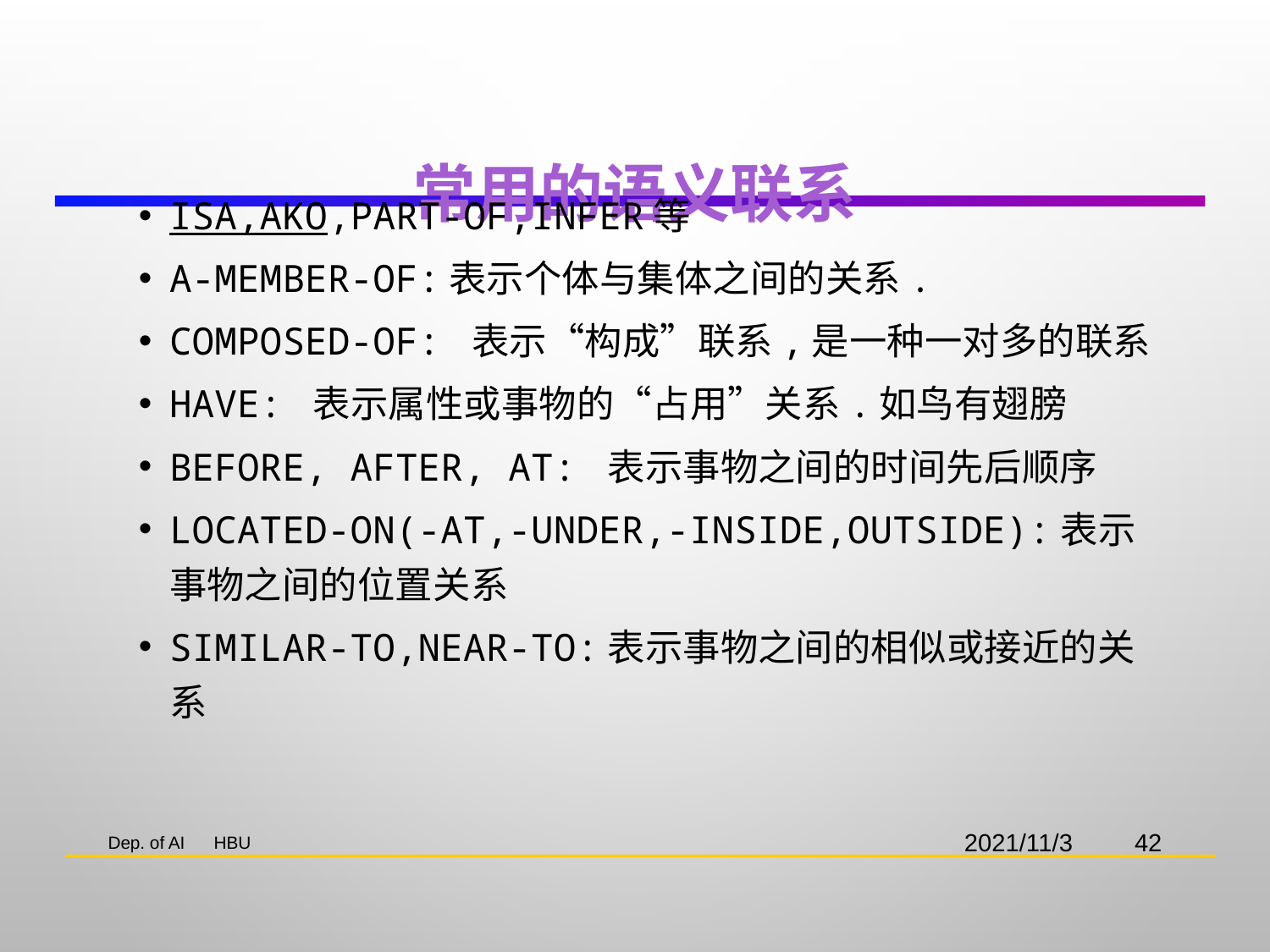

# 常用的语义联系
ISA,AKO,Part-of,Infer等
A-Member-of:表示个体与集体之间的关系.
Composed-of: 表示“构成”联系,是一种一对多的联系
Have: 表示属性或事物的“占用”关系.如鸟有翅膀
Before, After, At: 表示事物之间的时间先后顺序
Located-on(-at,-under,-inside,outside):表示事物之间的位置关系
Similar-to,Near-to:表示事物之间的相似或接近的关系
Dep. of AI      HBU
2021/11/3
42